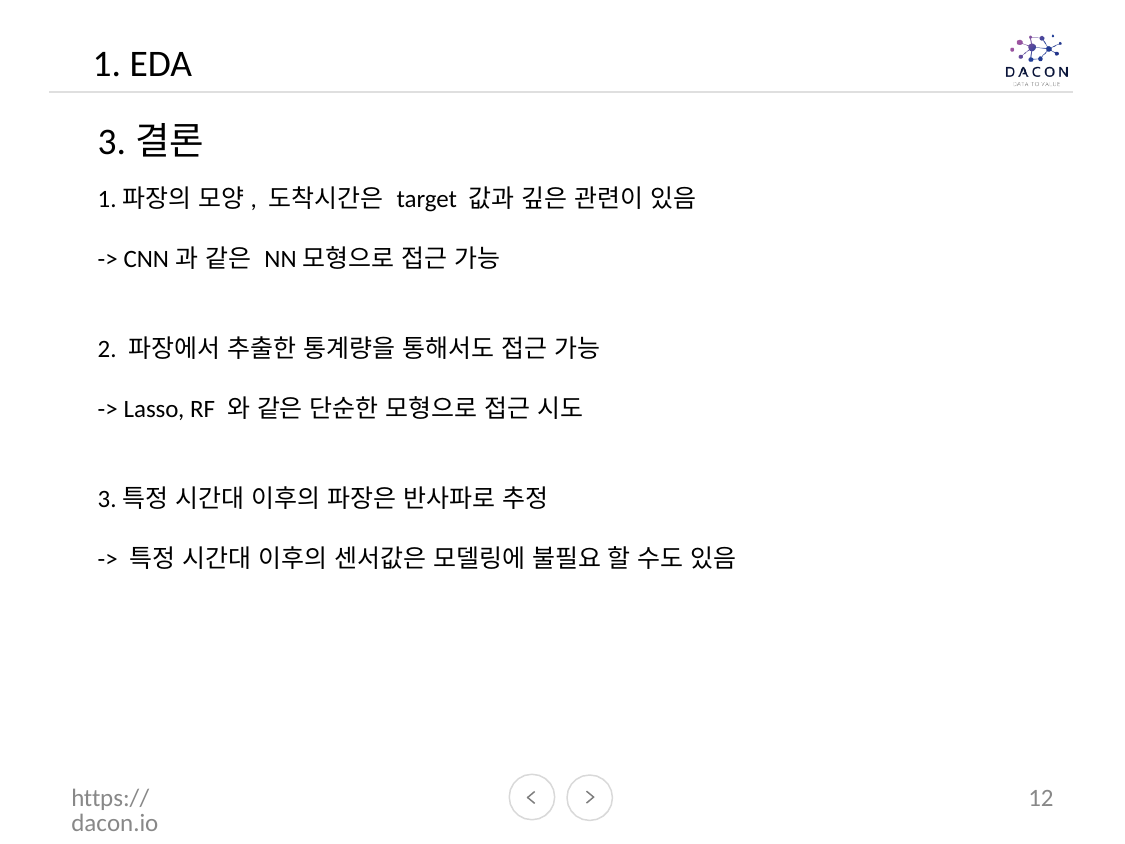

1. EDA
3.결론
1.파장의 모양, 도착시간은 target 값과 깊은 관련이 있음

-> CNN과 같은 NN모형으로 접근 가능

2. 파장에서 추출한 통계량을 통해서도 접근 가능

-> Lasso, RF 와 같은 단순한 모형으로 접근 시도

3.특정 시간대 이후의 파장은 반사파로 추정

-> 특정 시간대 이후의 센서값은 모델링에 불필요 할 수도 있음

https://dacon.io
12